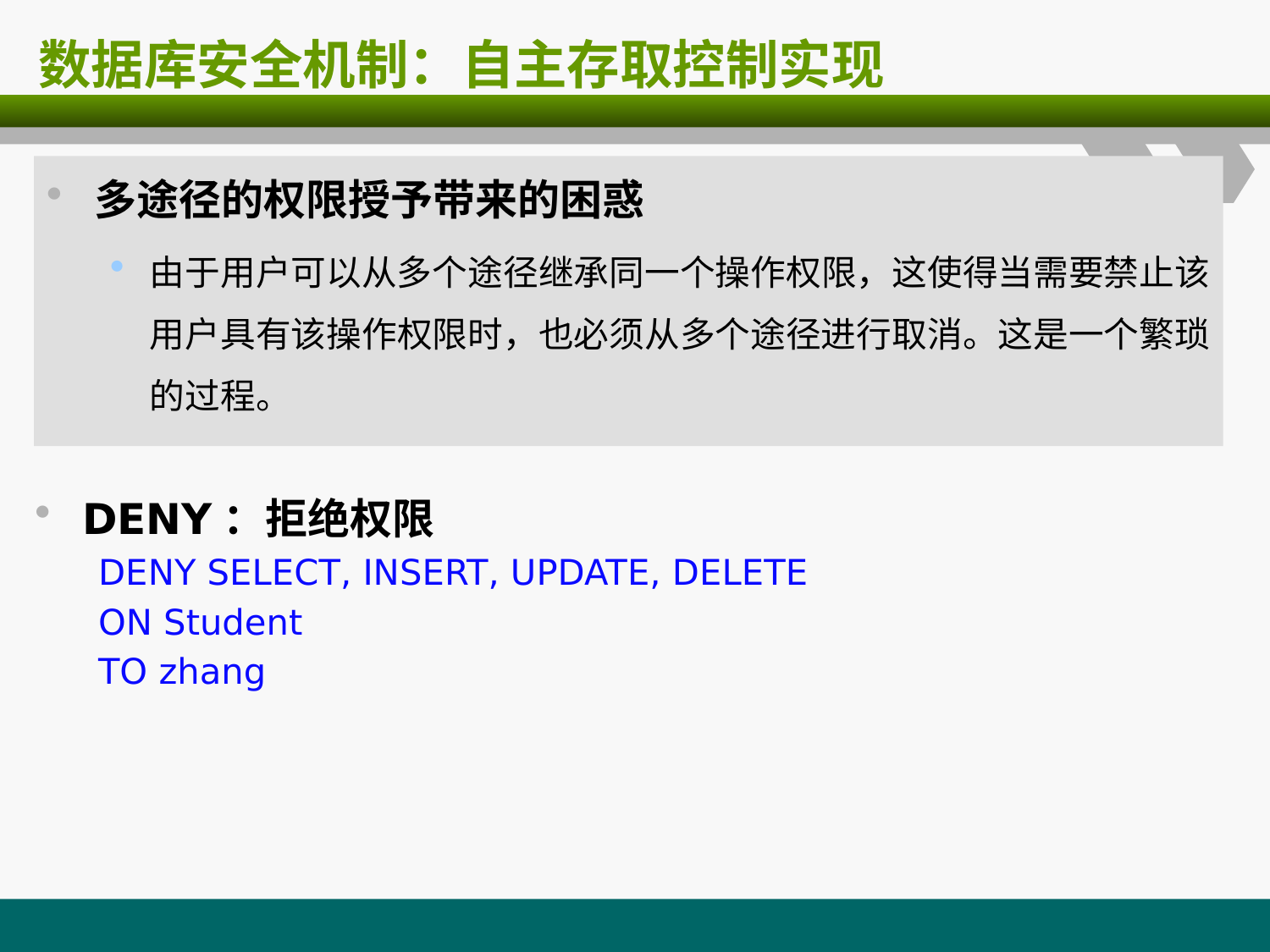

# 数据库安全机制：自主存取控制实现
多途径的权限授予带来的困惑
由于用户可以从多个途径继承同一个操作权限，这使得当需要禁止该用户具有该操作权限时，也必须从多个途径进行取消。这是一个繁琐的过程。
DENY：拒绝权限
DENY SELECT, INSERT, UPDATE, DELETE
ON Student
TO zhang